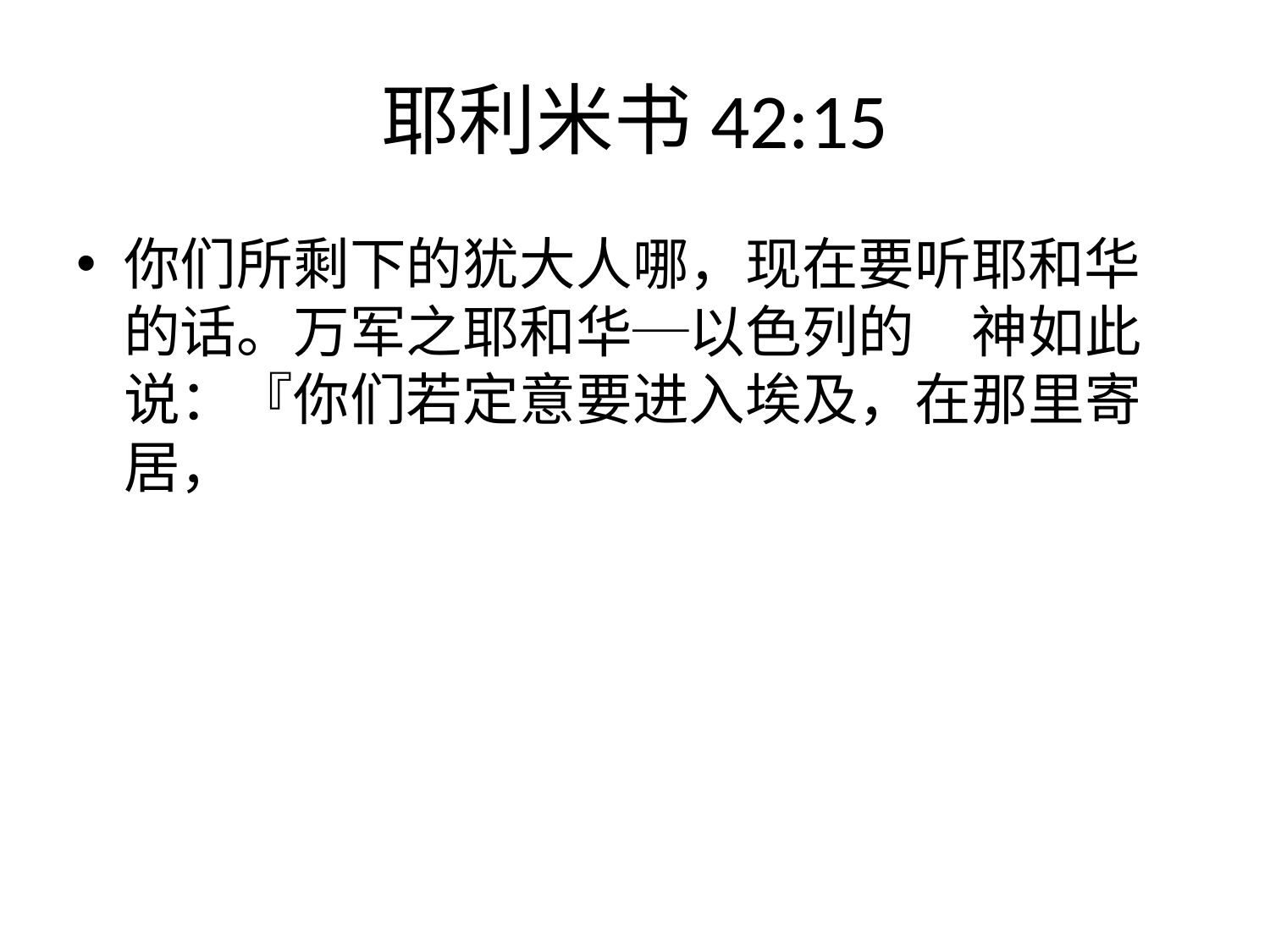

# 耶利米书42:15
你们所剩下的犹大人哪，现在要听耶和华的话。万军之耶和华─以色列的　神如此说：『你们若定意要进入埃及，在那里寄居，